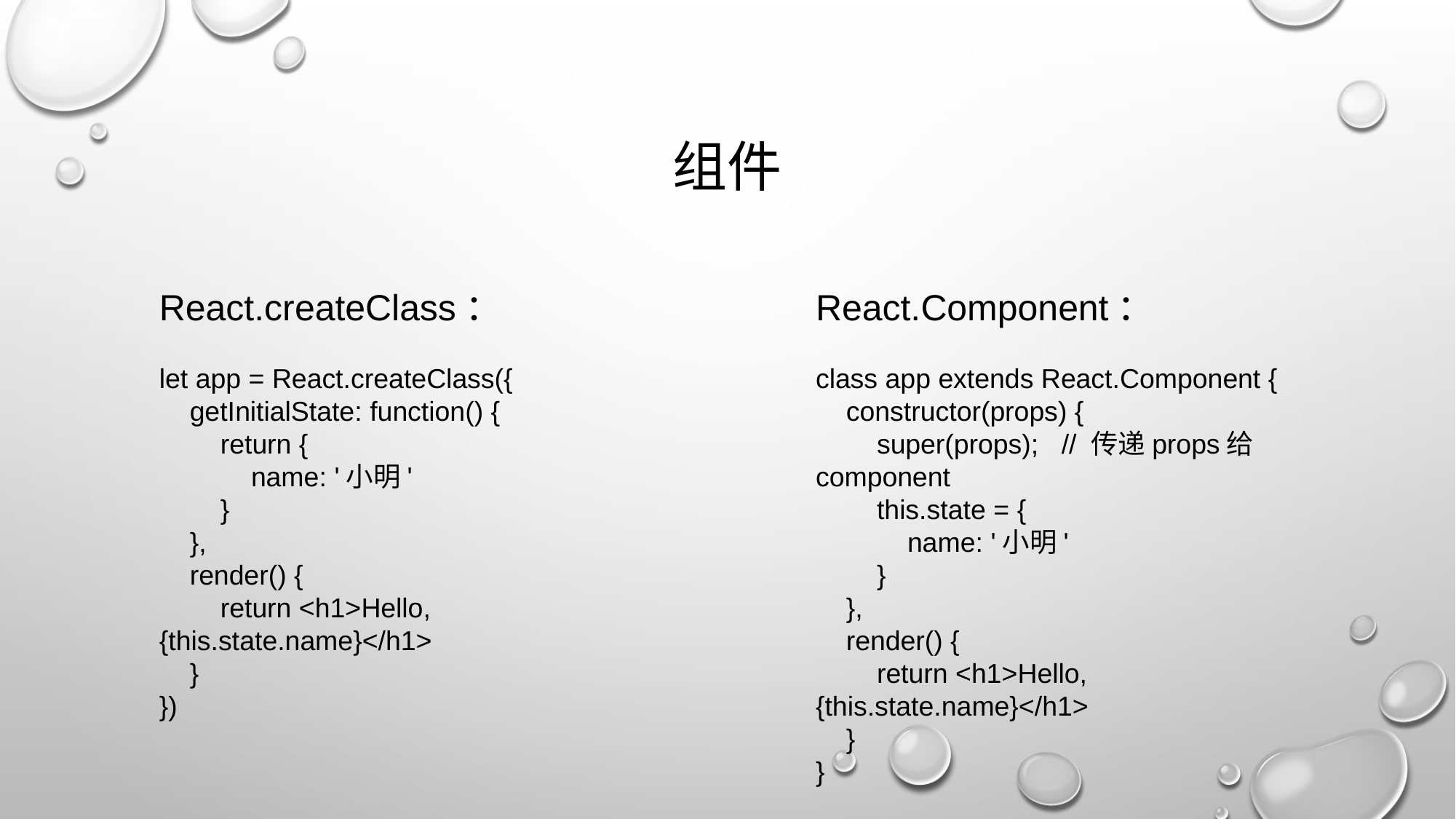

# 组件
React.createClass：

let app = React.createClass({
    getInitialState: function() {
        return {
            name: '小明'
        }
    },
    render() {
        return <h1>Hello, {this.state.name}</h1>
    }
})
React.Component：

class app extends React.Component {
    constructor(props) {
        super(props);   // 传递props给component
        this.state = {
            name: '小明'
        }
    },
    render() {
        return <h1>Hello, {this.state.name}</h1>
    }
}